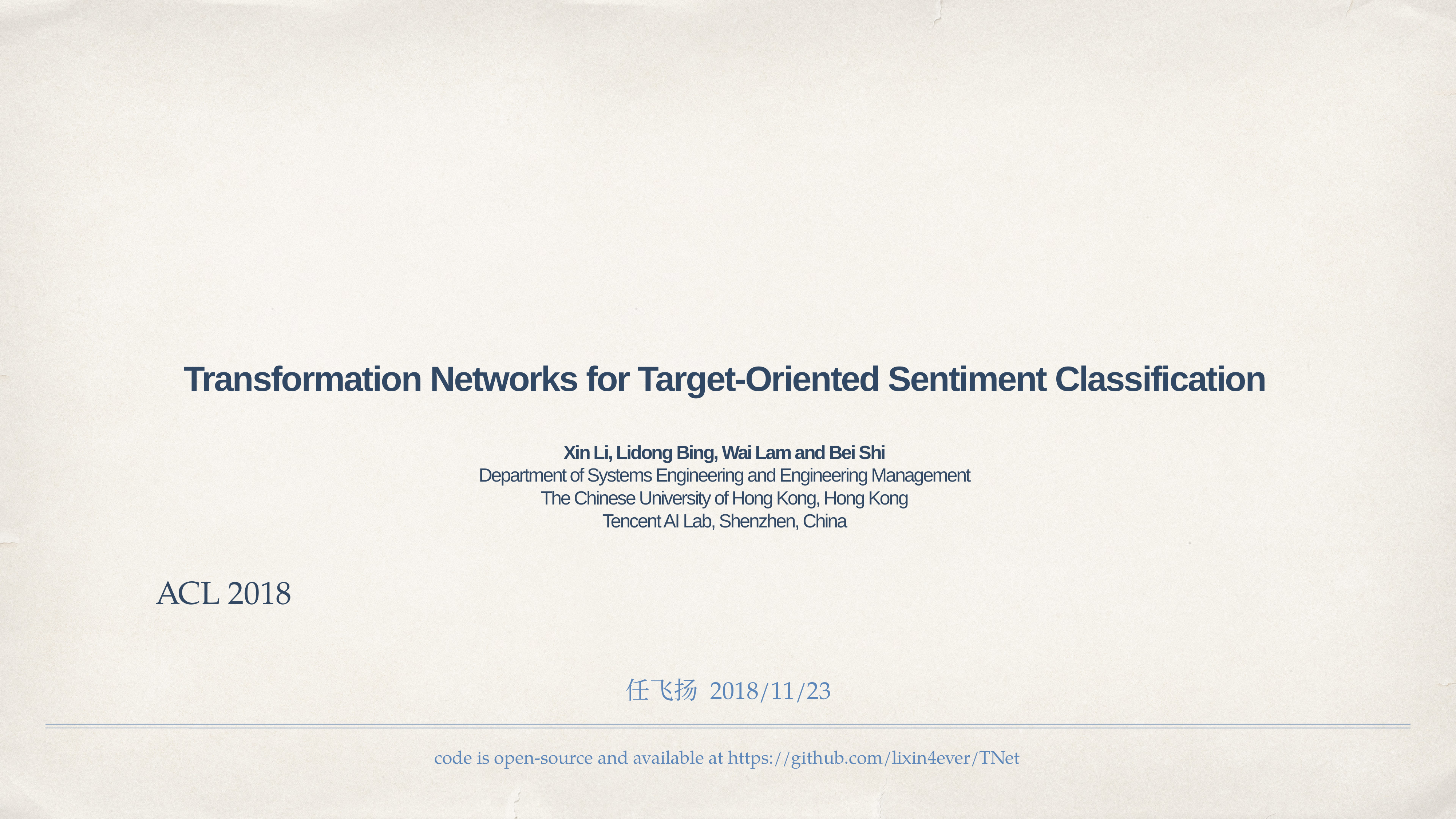

# Transformation Networks for Target-Oriented Sentiment Classification Xin Li, Lidong Bing, Wai Lam and Bei Shi Department of Systems Engineering and Engineering Management The Chinese University of Hong Kong, Hong Kong Tencent AI Lab, Shenzhen, China
ACL 2018
任飞扬 2018/11/23
code is open-source and available at https://github.com/lixin4ever/TNet